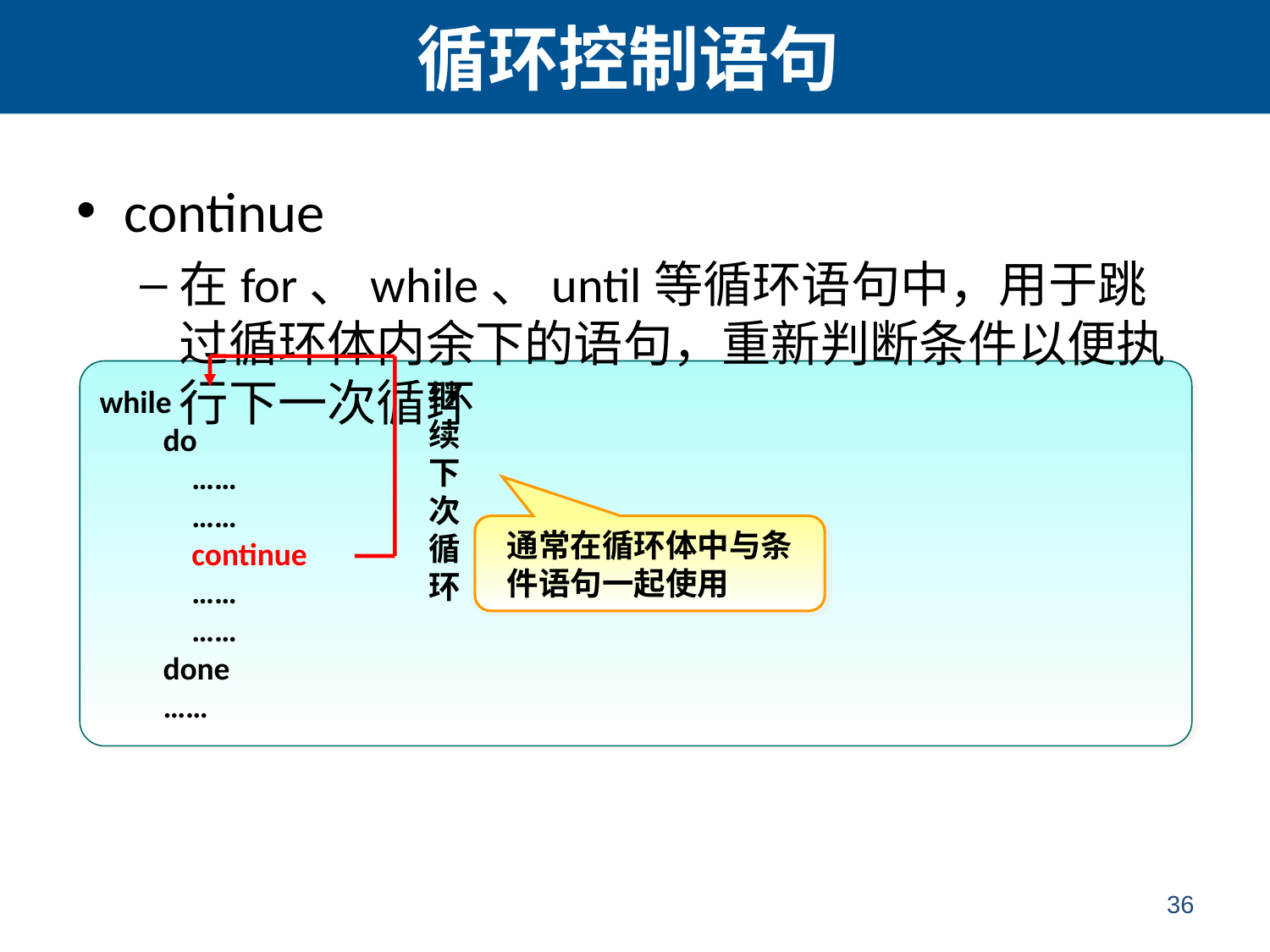

# 循环控制语句
continue
在for、while、until等循环语句中，用于跳过循环体内余下的语句，重新判断条件以便执行下一次循环

while
do
    ……
    ……
    continue
    ……
    ……
done
……
继续下次循环
通常在循环体中与条件语句一起使用
36